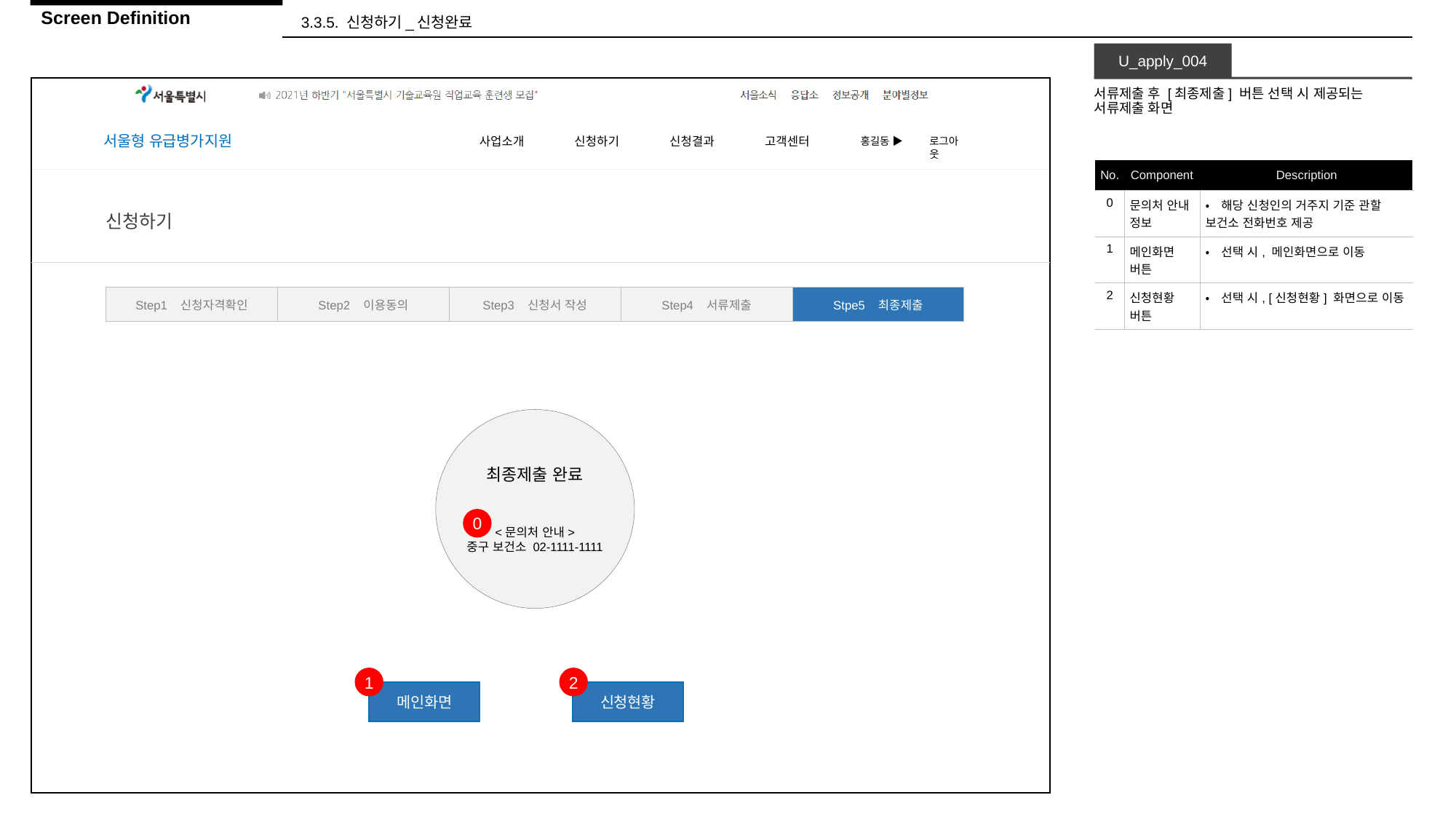

Screen Definition
3.3.5. 신청하기_신청완료
U_apply_004

서류제출 후 [최종제출] 버튼 선택 시 제공되는 서류제출 화면
| No. | Component | Description |
| --- | --- | --- |
| 0 | 문의처 안내 정보 | •해당 신청인의 거주지 기준 관할 보건소 전화번호 제공 |
| 1 | 메인화면 버튼 | •선택 시, 메인화면으로 이동 |
| 2 | 신청현황 버튼 | •선택 시, [신청현황] 화면으로 이동 |
신청하기
| Step1 신청자격확인 | Step2 이용동의 | Step3 신청서 작성 | Step4 서류제출 | Stpe5 최종제출 |
| --- | --- | --- | --- | --- |

최종제출 완료
0
<문의처 안내>
중구 보건소 02-1111-1111
1
2
메인화면
신청현황